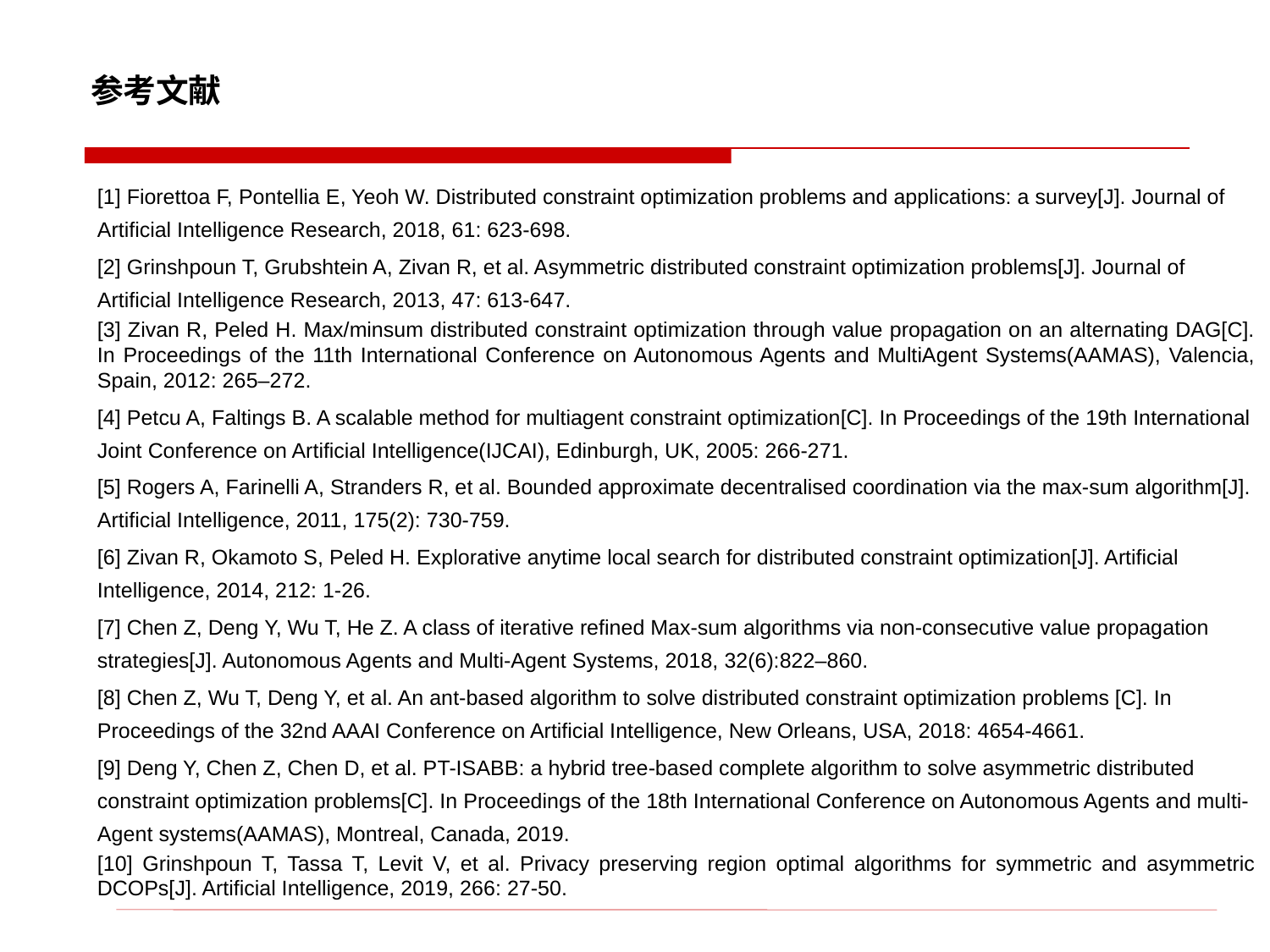

# 参考文献
[1] Fiorettoa F, Pontellia E, Yeoh W. Distributed constraint optimization problems and applications: a survey[J]. Journal of Artificial Intelligence Research, 2018, 61: 623-698.
[2] Grinshpoun T, Grubshtein A, Zivan R, et al. Asymmetric distributed constraint optimization problems[J]. Journal of Artificial Intelligence Research, 2013, 47: 613-647.
[3] Zivan R, Peled H. Max/minsum distributed constraint optimization through value propagation on an alternating DAG[C]. In Proceedings of the 11th International Conference on Autonomous Agents and MultiAgent Systems(AAMAS), Valencia, Spain, 2012: 265–272.
[4] Petcu A, Faltings B. A scalable method for multiagent constraint optimization[C]. In Proceedings of the 19th International Joint Conference on Artificial Intelligence(IJCAI), Edinburgh, UK, 2005: 266-271.
[5] Rogers A, Farinelli A, Stranders R, et al. Bounded approximate decentralised coordination via the max-sum algorithm[J]. Artificial Intelligence, 2011, 175(2): 730-759.
[6] Zivan R, Okamoto S, Peled H. Explorative anytime local search for distributed constraint optimization[J]. Artificial Intelligence, 2014, 212: 1-26.
[7] Chen Z, Deng Y, Wu T, He Z. A class of iterative refined Max-sum algorithms via non-consecutive value propagation strategies[J]. Autonomous Agents and Multi-Agent Systems, 2018, 32(6):822–860.
[8] Chen Z, Wu T, Deng Y, et al. An ant-based algorithm to solve distributed constraint optimization problems [C]. In Proceedings of the 32nd AAAI Conference on Artificial Intelligence, New Orleans, USA, 2018: 4654-4661.
[9] Deng Y, Chen Z, Chen D, et al. PT-ISABB: a hybrid tree-based complete algorithm to solve asymmetric distributed constraint optimization problems[C]. In Proceedings of the 18th International Conference on Autonomous Agents and multi-Agent systems(AAMAS), Montreal, Canada, 2019.
[10] Grinshpoun T, Tassa T, Levit V, et al. Privacy preserving region optimal algorithms for symmetric and asymmetric DCOPs[J]. Artificial Intelligence, 2019, 266: 27-50.